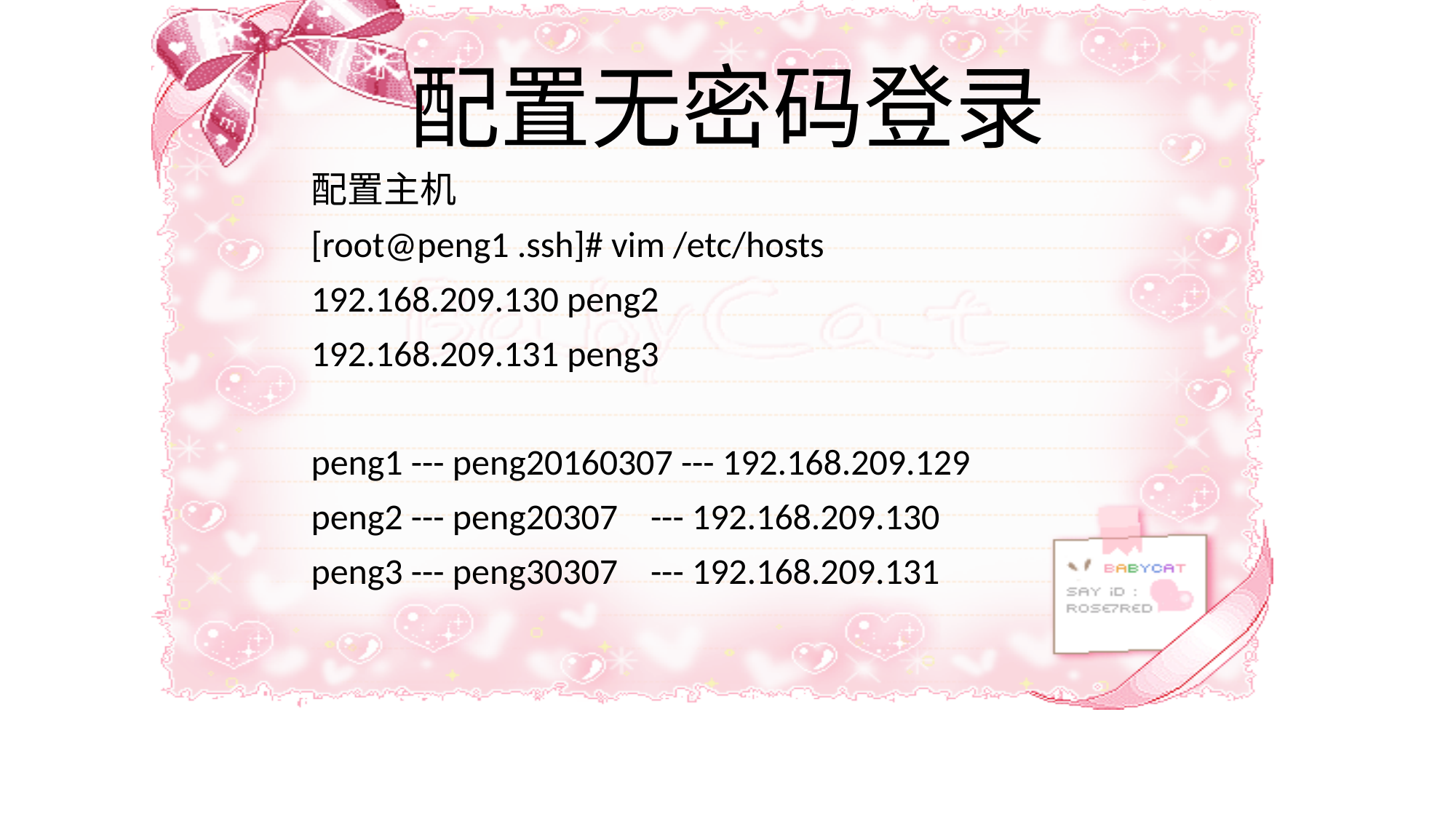

# 配置无密码登录
配置主机
[root@peng1 .ssh]# vim /etc/hosts
192.168.209.130 peng2
192.168.209.131 peng3

peng1 --- peng20160307 --- 192.168.209.129
peng2 --- peng20307    --- 192.168.209.130
peng3 --- peng30307    --- 192.168.209.131